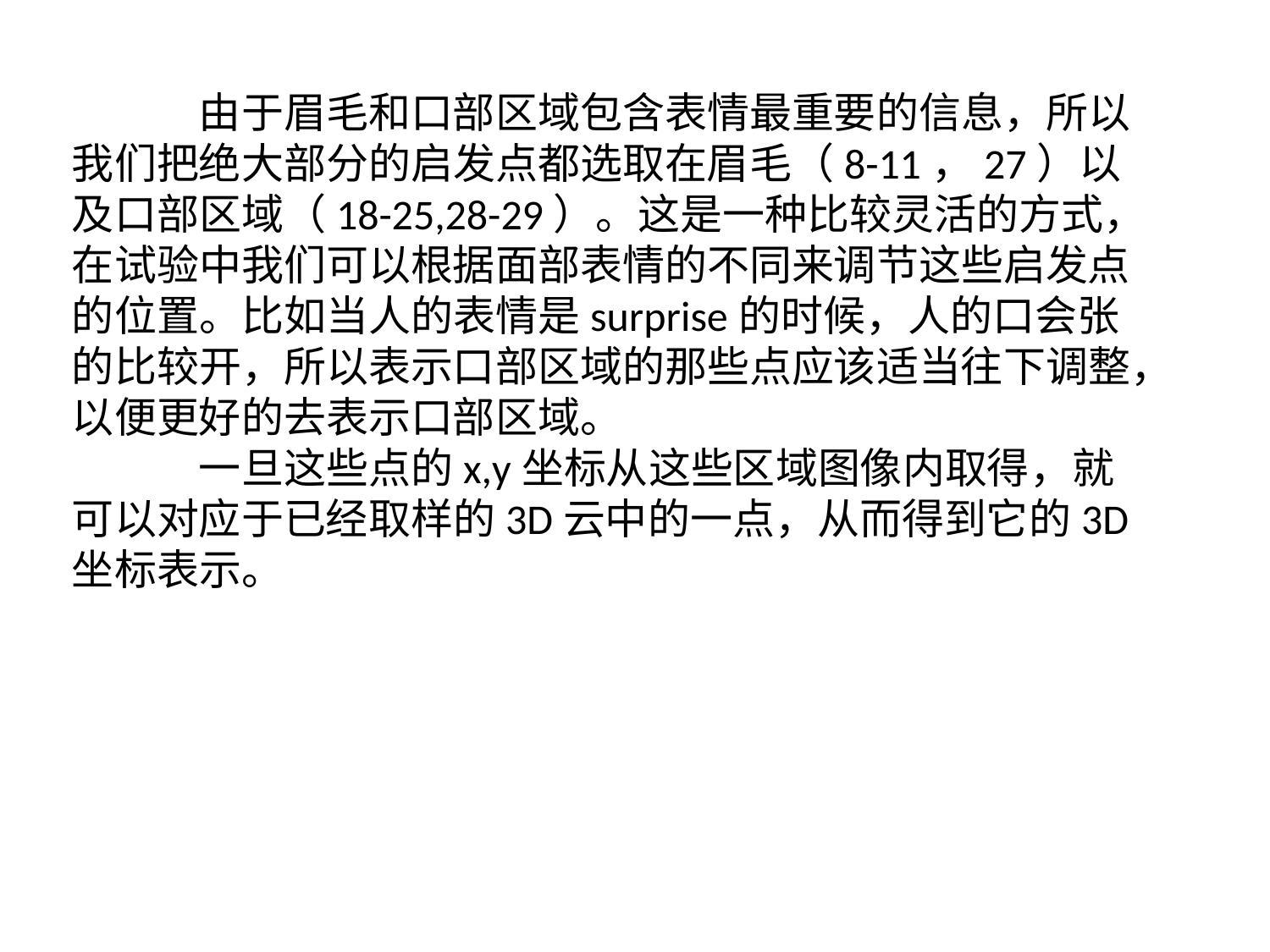

由于眉毛和口部区域包含表情最重要的信息，所以我们把绝大部分的启发点都选取在眉毛（8-11，27）以及口部区域（18-25,28-29）。这是一种比较灵活的方式，在试验中我们可以根据面部表情的不同来调节这些启发点的位置。比如当人的表情是surprise的时候，人的口会张的比较开，所以表示口部区域的那些点应该适当往下调整，以便更好的去表示口部区域。
	一旦这些点的x,y坐标从这些区域图像内取得，就可以对应于已经取样的3D云中的一点，从而得到它的3D坐标表示。

#